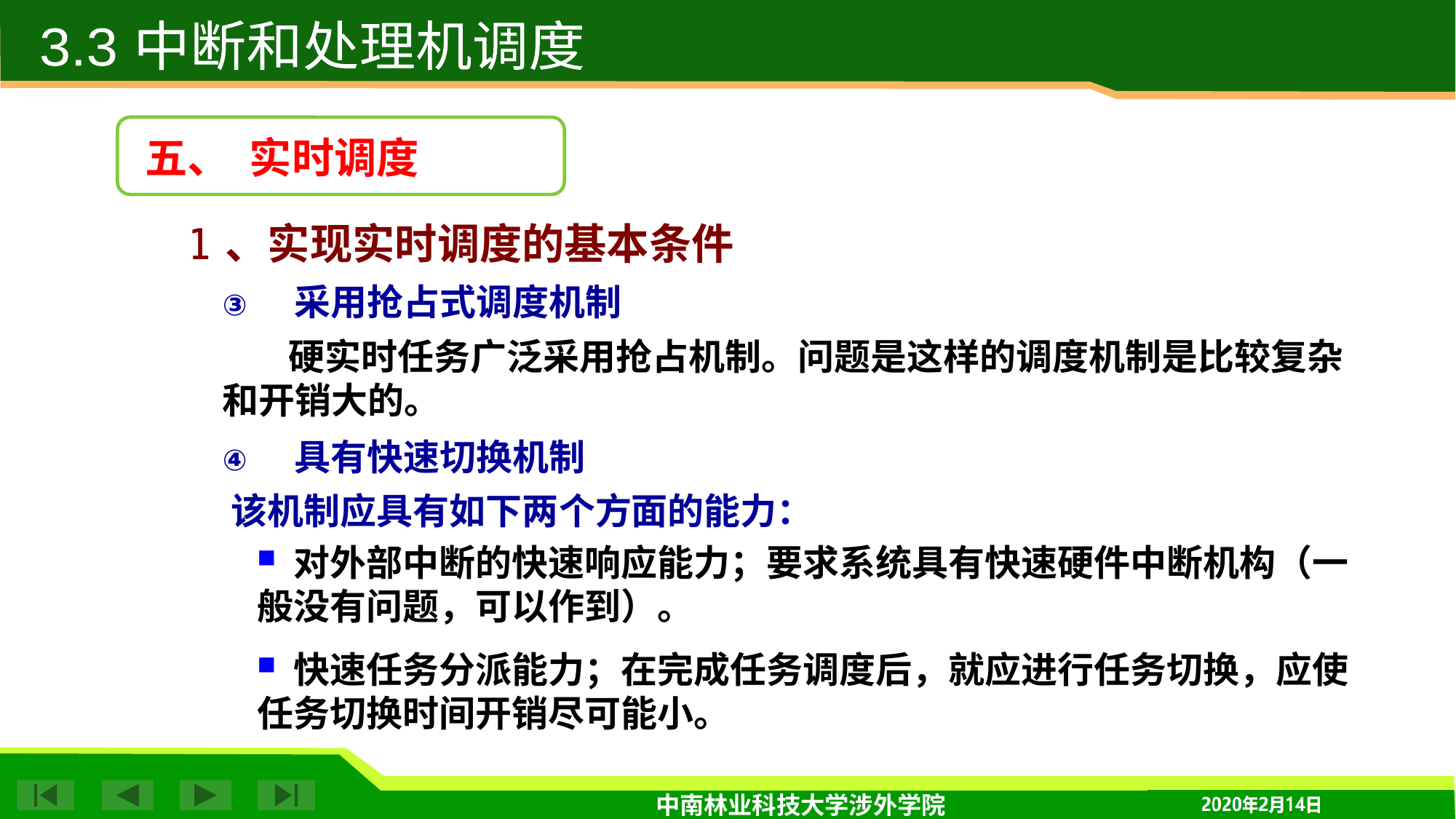

3.3 中断和处理机调度

五、  实时调度
1、实现实时调度的基本条件
 采用抢占式调度机制
       硬实时任务广泛采用抢占机制。问题是这样的调度机制是比较复杂和开销大的。
 具有快速切换机制
该机制应具有如下两个方面的能力：
 对外部中断的快速响应能力；要求系统具有快速硬件中断机构（一般没有问题，可以作到）。
 快速任务分派能力；在完成任务调度后，就应进行任务切换，应使任务切换时间开销尽可能小。